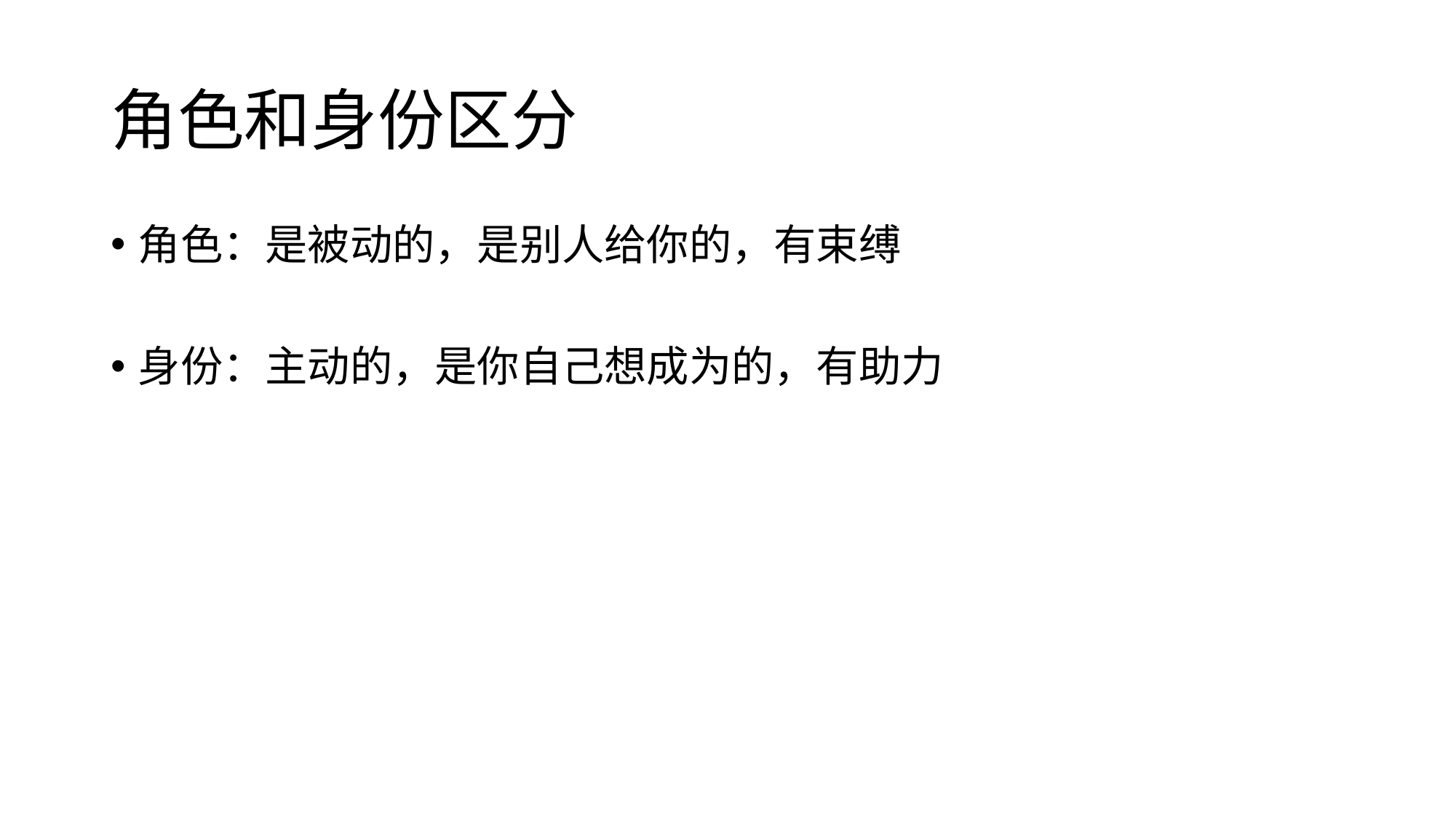

# 角色和身份区分
角色：是被动的，是别人给你的，有束缚

身份：主动的，是你自己想成为的，有助力